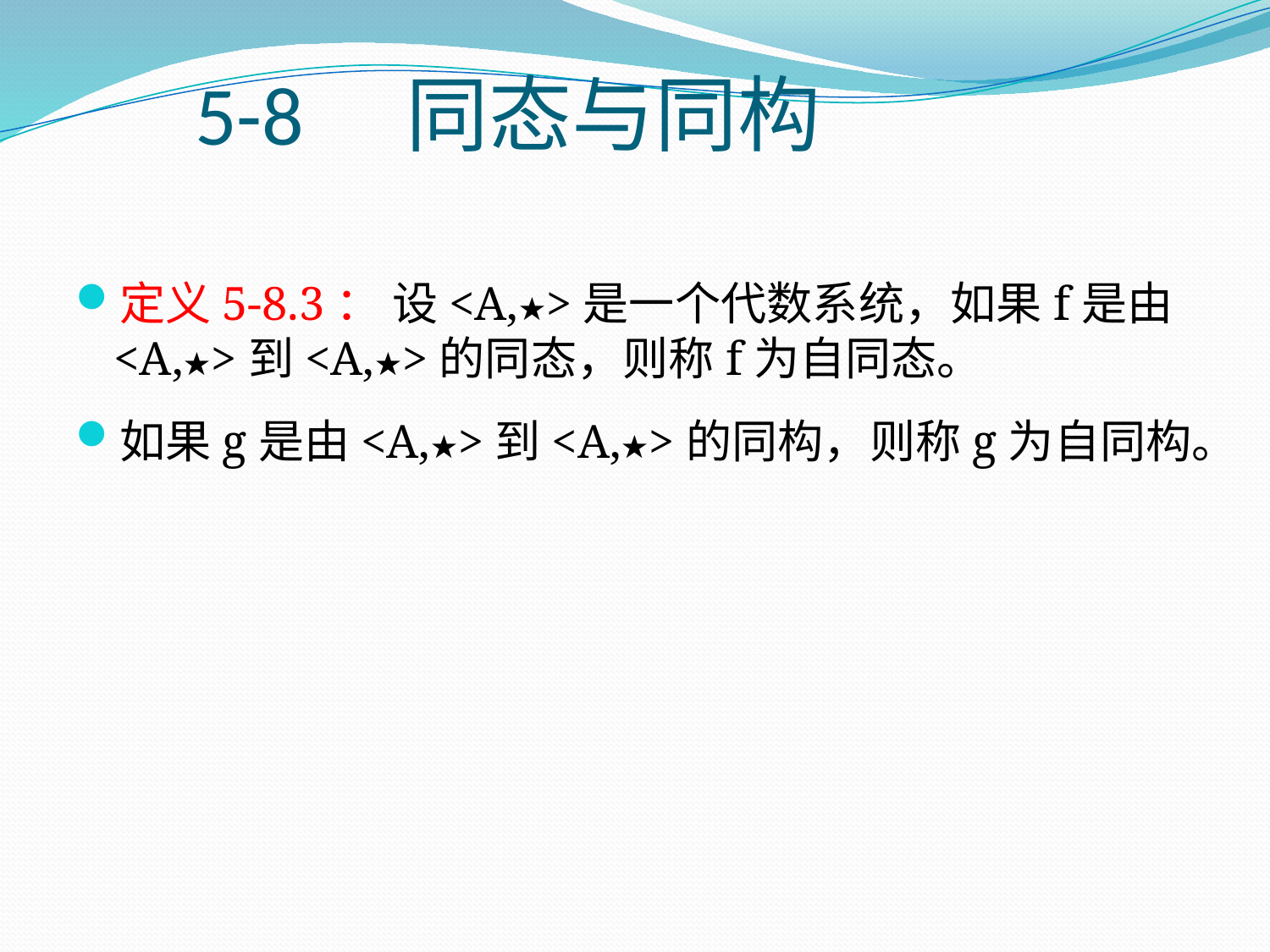

# 5-8　同态与同构
定义5-8.3： 设<A,★>是一个代数系统，如果f是由<A,★>到<A,★>的同态，则称f为自同态。
如果g是由<A,★>到<A,★>的同构，则称g为自同构。